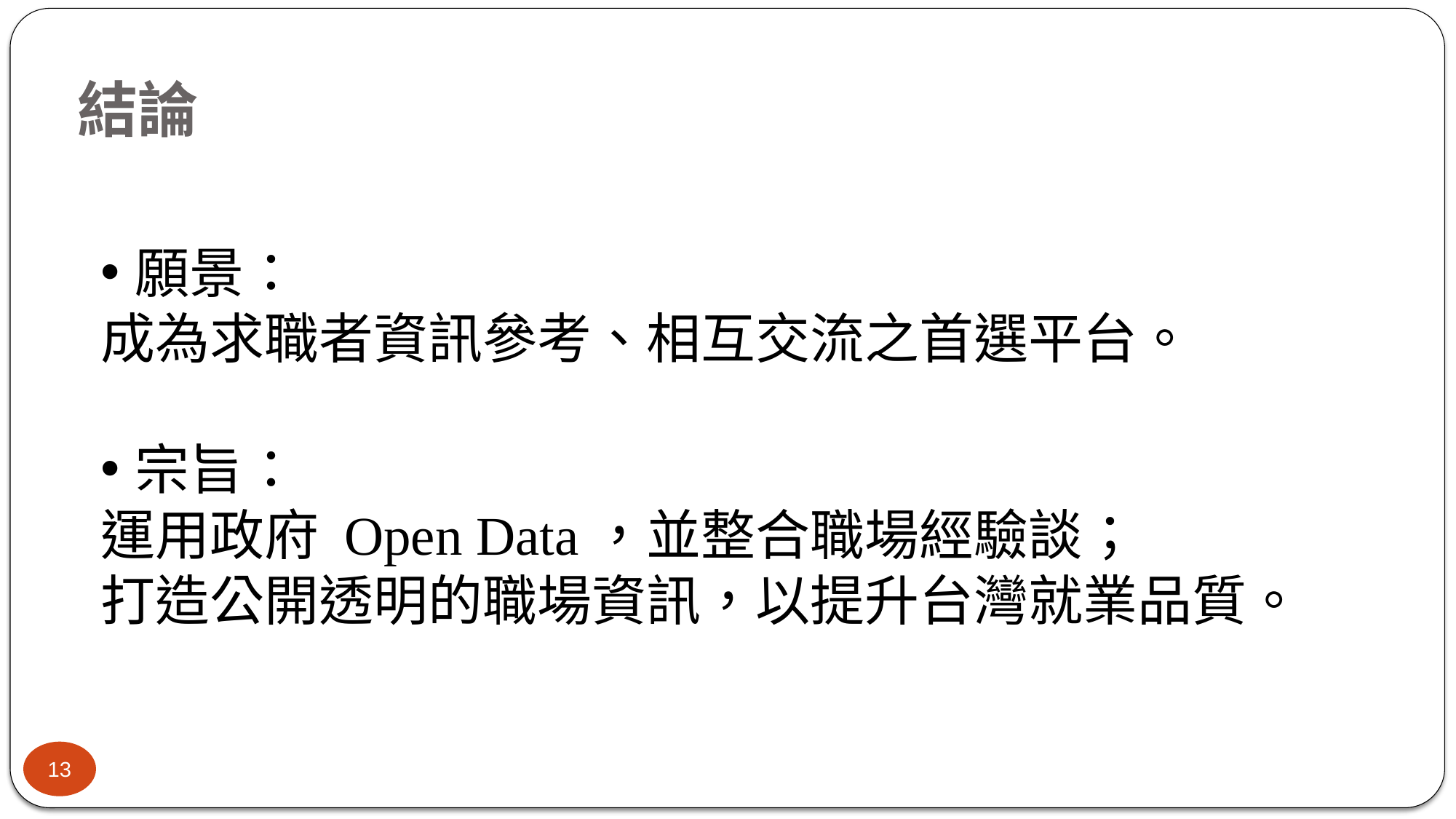

結論
願景：
成為求職者資訊參考、相互交流之首選平台。

宗旨：
運用政府 Open Data，並整合職場經驗談；
打造公開透明的職場資訊，以提升台灣就業品質。

13